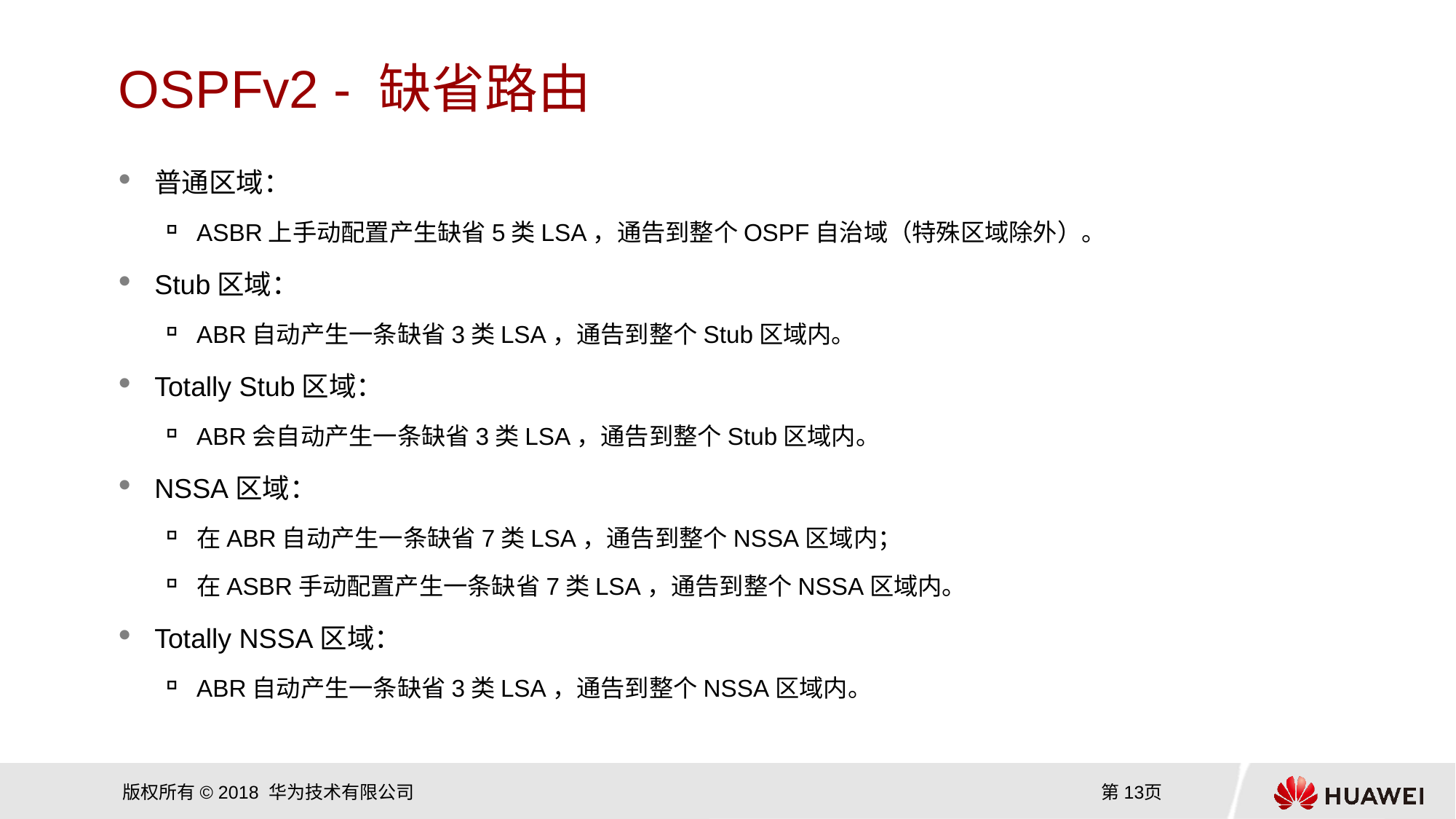

# OSPFv2 - 缺省路由
普通区域：
ASBR上手动配置产生缺省5类LSA，通告到整个OSPF自治域（特殊区域除外）。
Stub区域：
ABR自动产生一条缺省3类LSA，通告到整个Stub区域内。
Totally Stub区域：
ABR会自动产生一条缺省3类LSA，通告到整个Stub区域内。
NSSA区域：
在ABR自动产生一条缺省7类LSA，通告到整个NSSA区域内；
在ASBR手动配置产生一条缺省7类LSA，通告到整个NSSA区域内。
Totally NSSA区域：
ABR自动产生一条缺省3类LSA，通告到整个NSSA区域内。